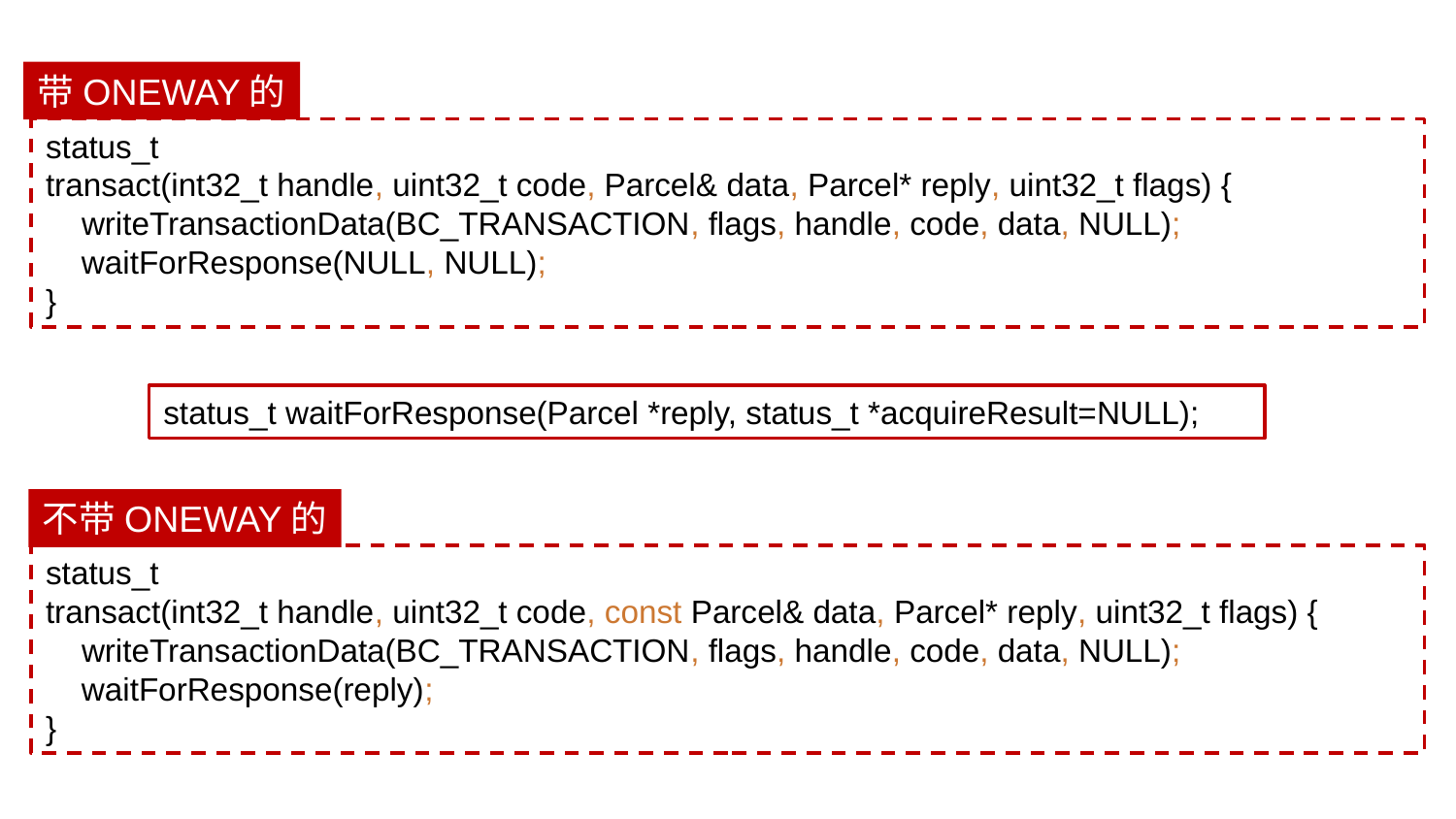

带ONEWAY的
status_t
transact(int32_t handle, uint32_t code, Parcel& data, Parcel* reply, uint32_t flags) {
    writeTransactionData(BC_TRANSACTION, flags, handle, code, data, NULL);
    waitForResponse(NULL, NULL);
}
status_t waitForResponse(Parcel *reply, status_t *acquireResult=NULL);
不带ONEWAY的
status_t
transact(int32_t handle, uint32_t code, const Parcel& data, Parcel* reply, uint32_t flags) {
    writeTransactionData(BC_TRANSACTION, flags, handle, code, data, NULL);
    waitForResponse(reply);
}